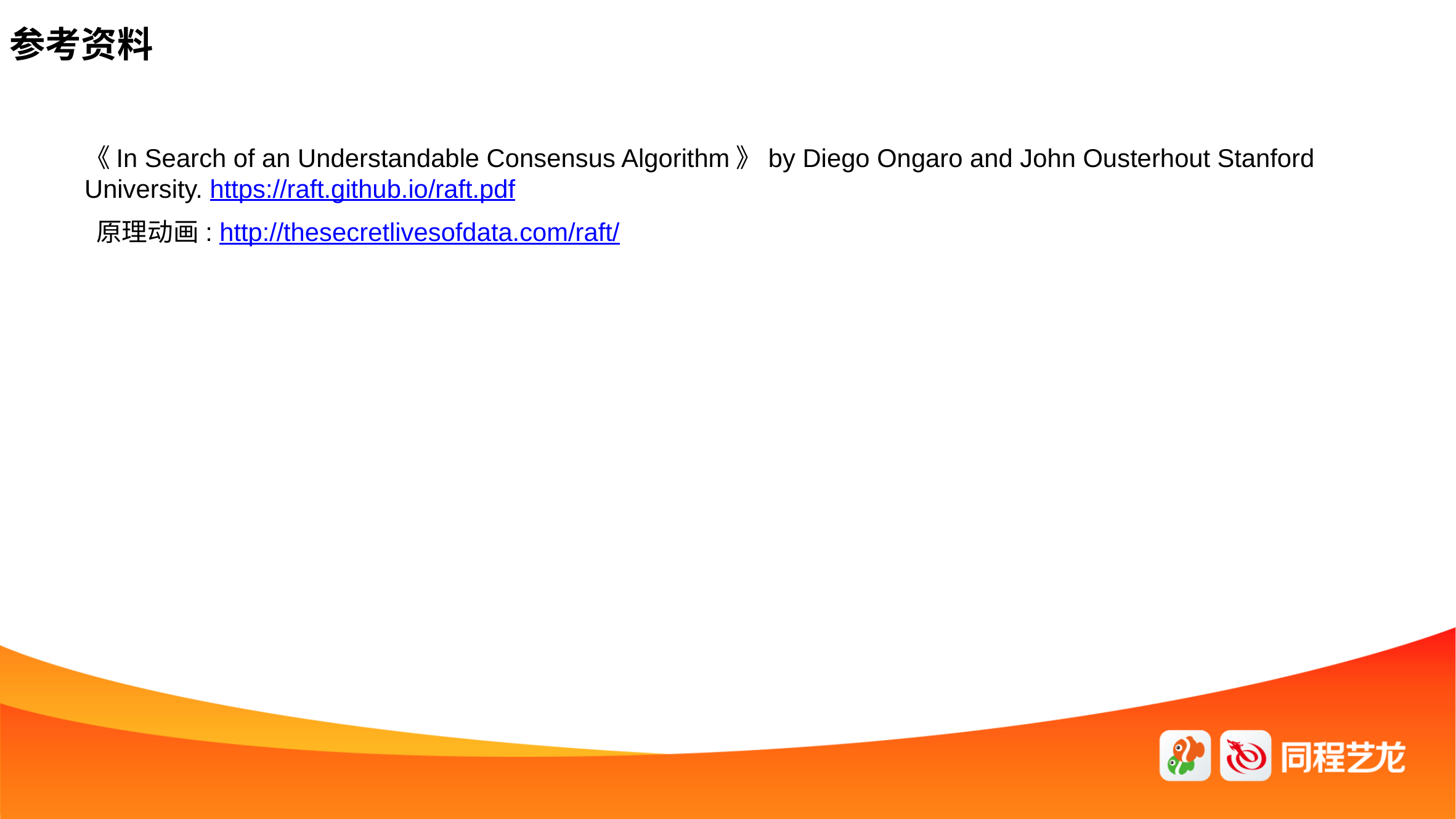

参考资料
《In Search of an Understandable Consensus Algorithm》by Diego Ongaro and John Ousterhout Stanford University. https://raft.github.io/raft.pdf
 原理动画: http://thesecretlivesofdata.com/raft/